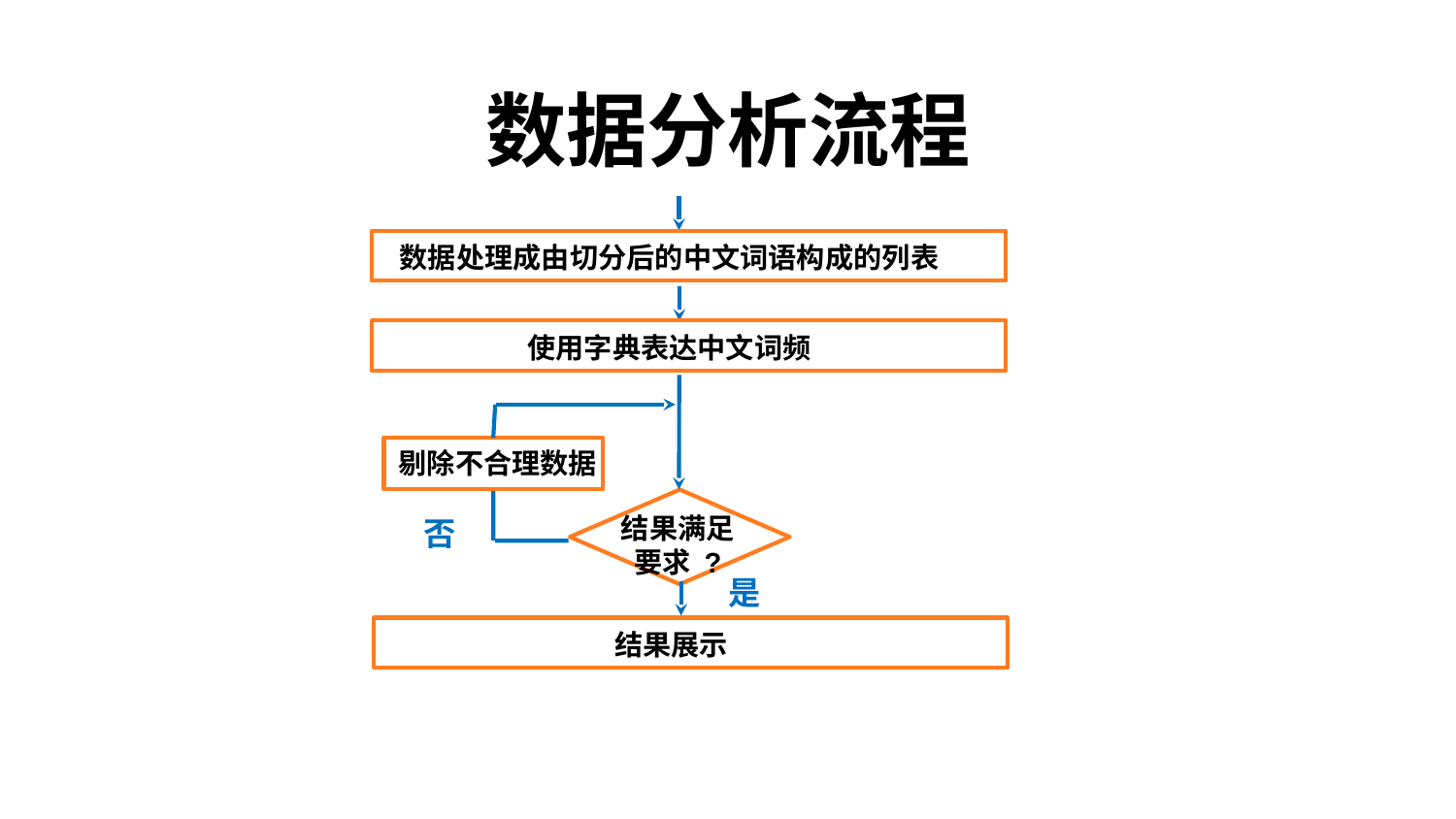

数据分析流程

数据处理成由切分后的中文词语构成的列表

使用字典表达中文词频

剔除不合理数据

结果满足
要求 ?
否
是

结果展示